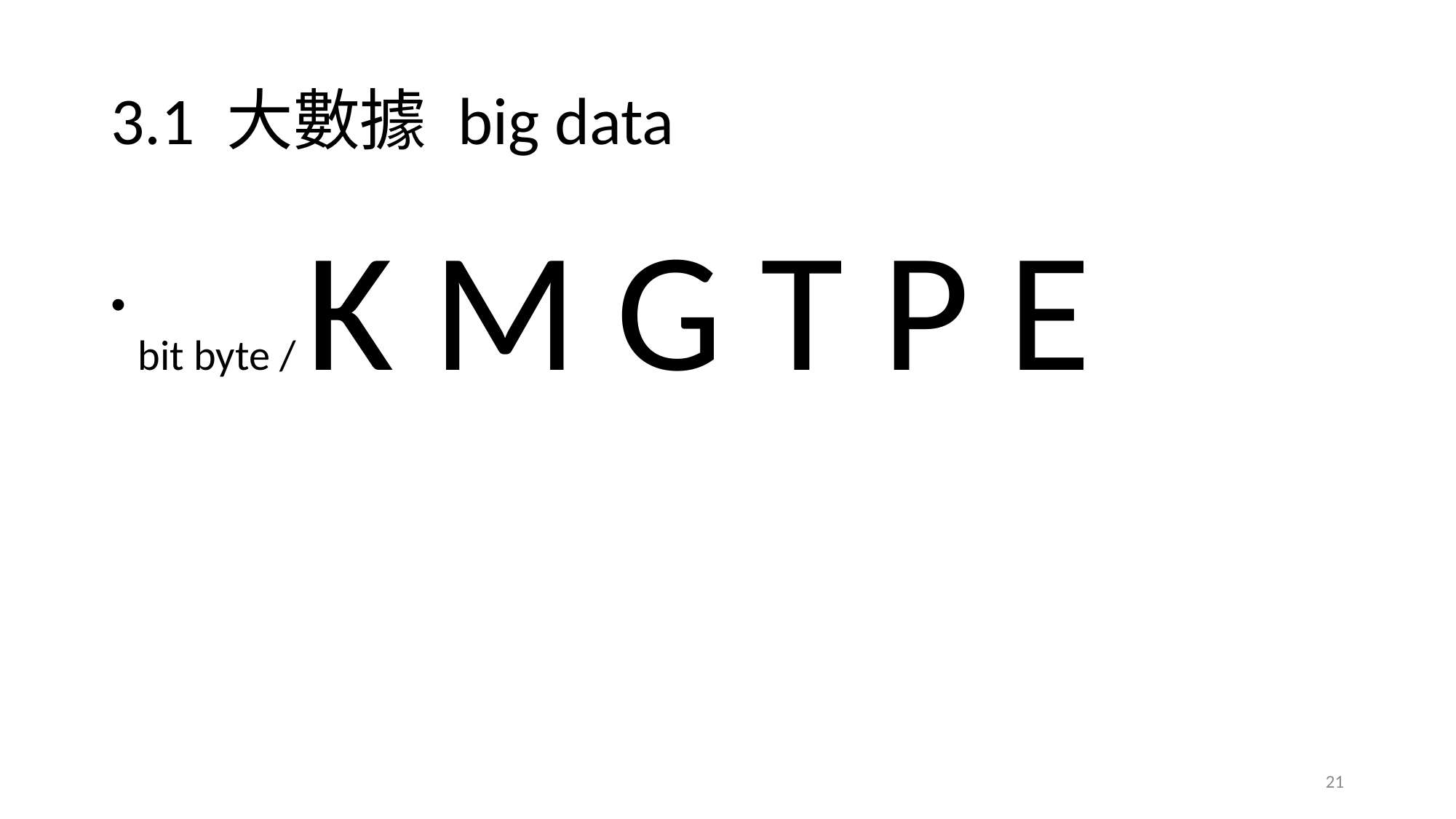

# 3.1 大數據 big data
bit byte / K M G T P E

21